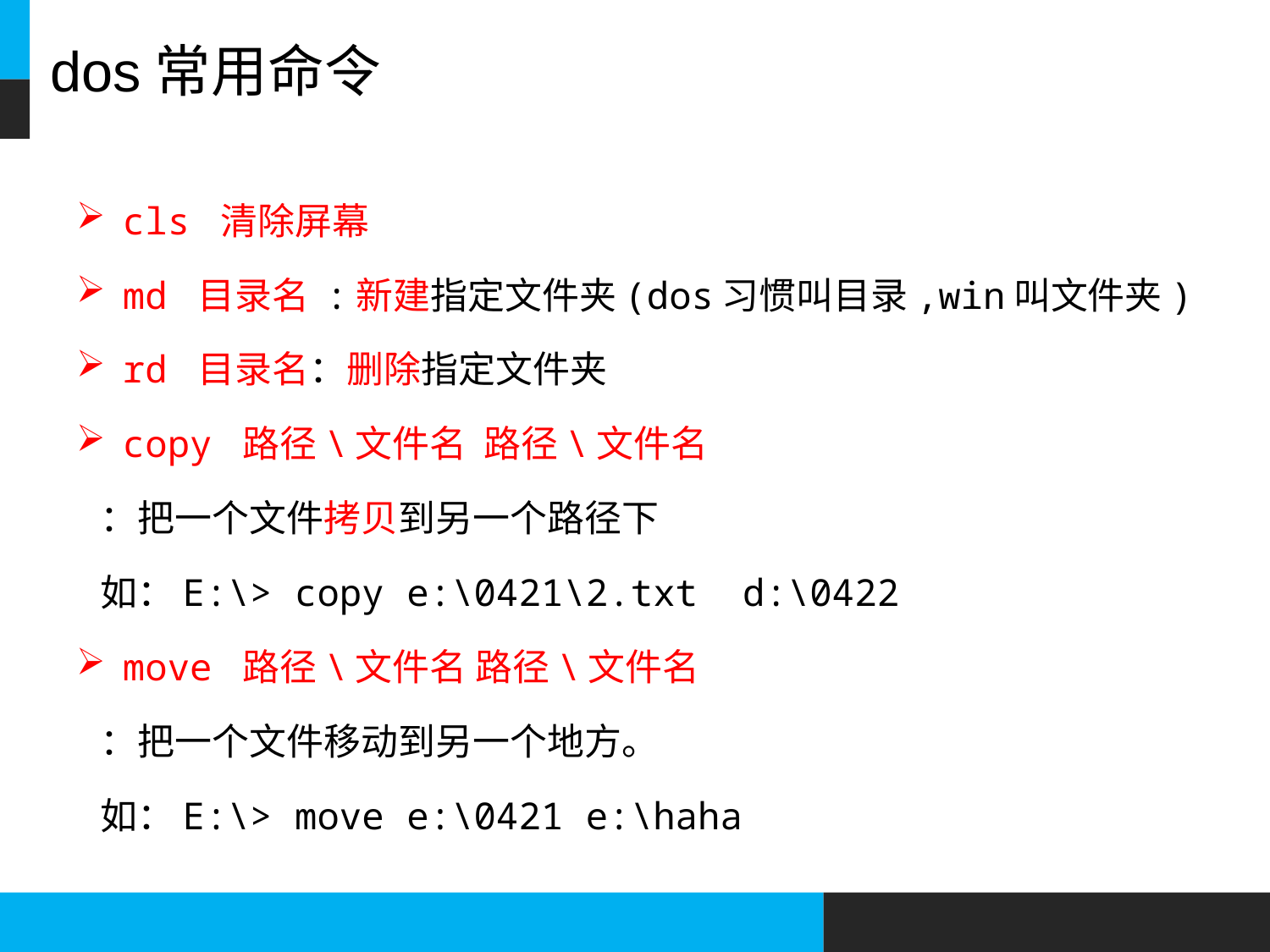

# dos常用命令
cls 清除屏幕
md 目录名 :新建指定文件夹(dos习惯叫目录,win叫文件夹)
rd 目录名：删除指定文件夹
copy 路径\文件名  路径\文件名
  ：把一个文件拷贝到另一个路径下
  如：E:\> copy e:\0421\2.txt  d:\0422
move 路径\文件名 路径\文件名
  ：把一个文件移动到另一个地方。
  如：E:\> move e:\0421 e:\haha